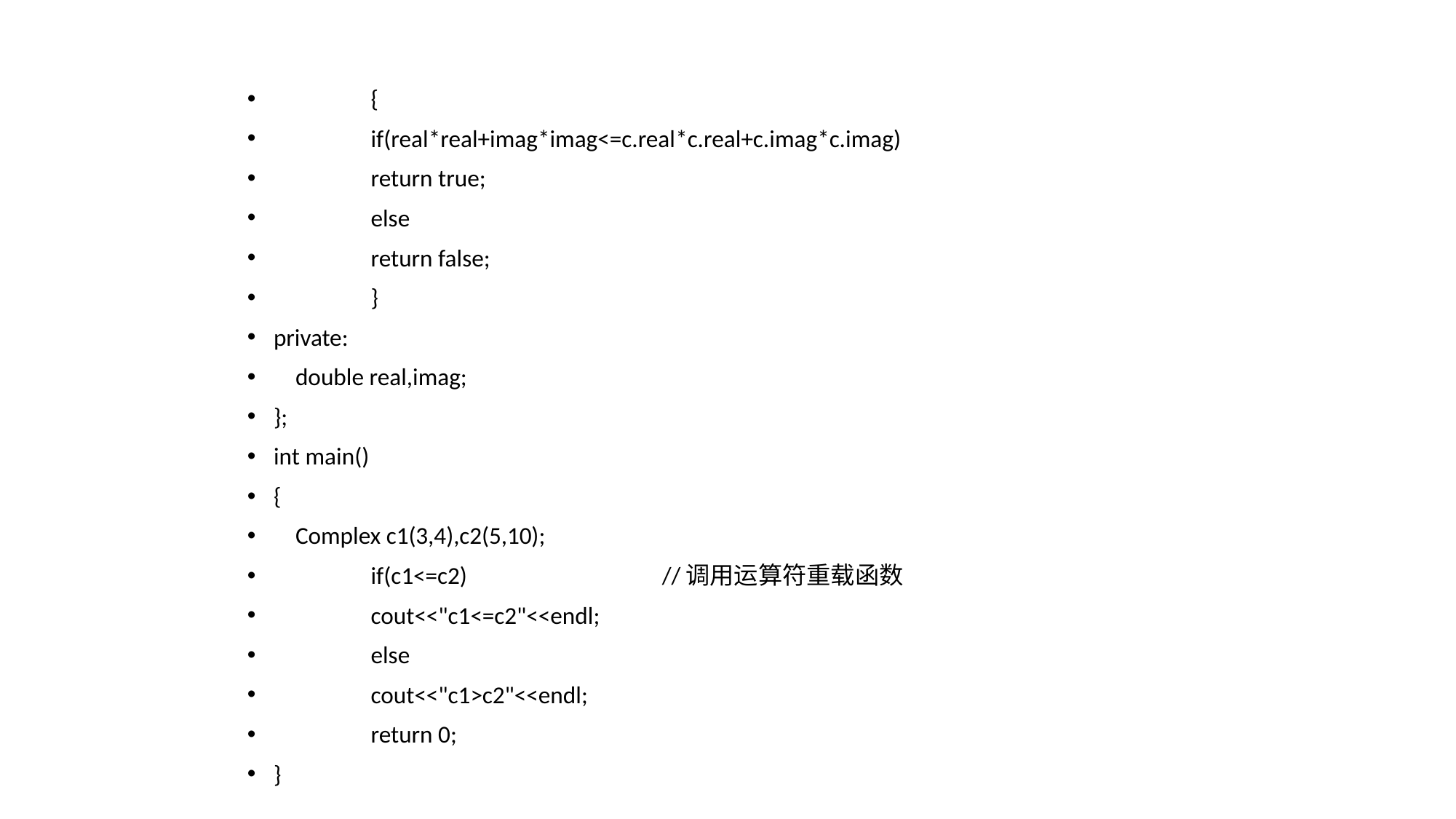

{
		if(real*real+imag*imag<=c.real*c.real+c.imag*c.imag)
			return true;
		else
			return false;
	}
private:
    double real,imag;
};
int main()
{
    Complex c1(3,4),c2(5,10);
	if(c1<=c2)                        		//调用运算符重载函数
		cout<<"c1<=c2"<<endl;
	else
		cout<<"c1>c2"<<endl;
	return 0;
}